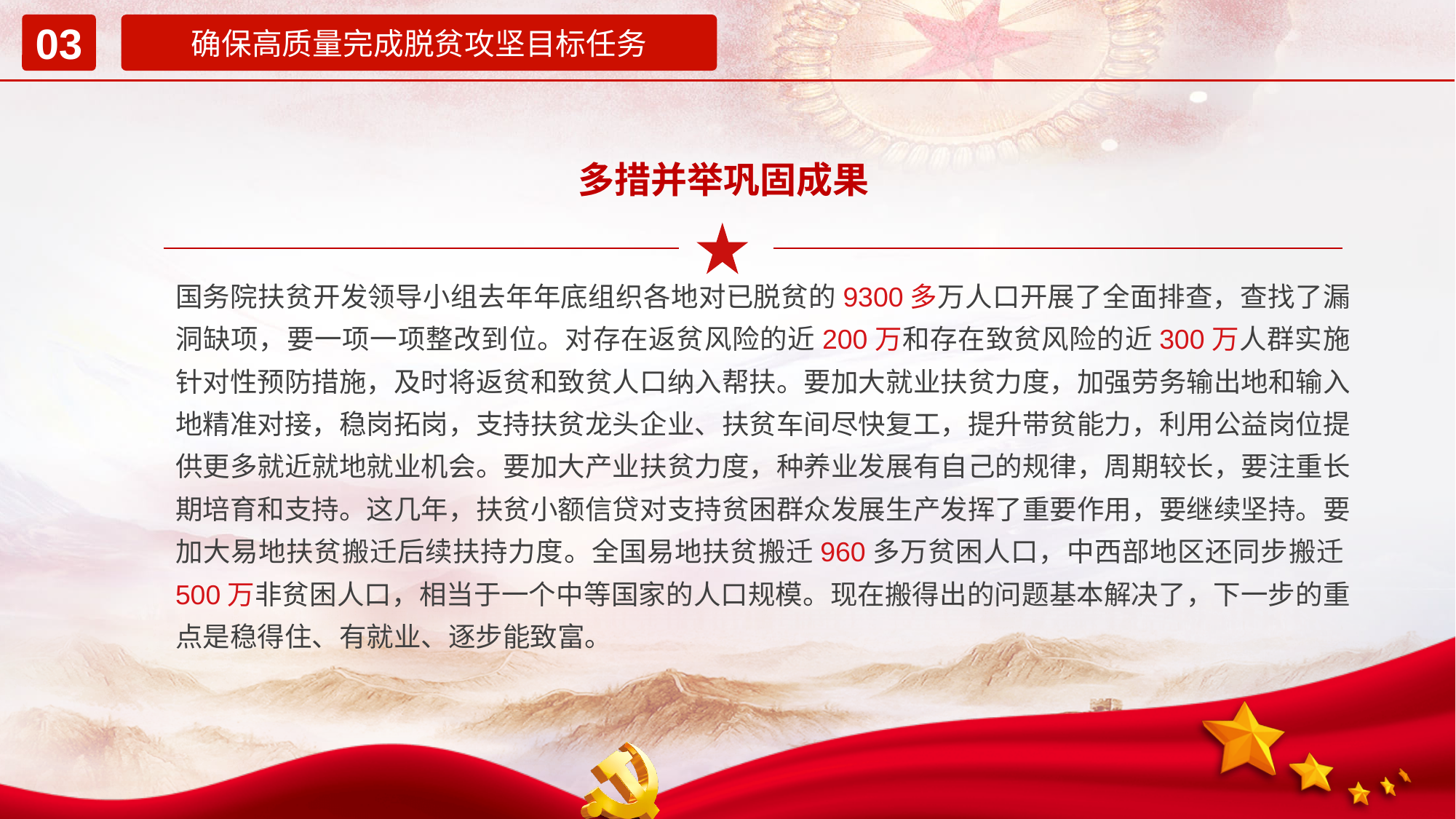

03
确保高质量完成脱贫攻坚目标任务
多措并举巩固成果

国务院扶贫开发领导小组去年年底组织各地对已脱贫的9300多万人口开展了全面排查，查找了漏洞缺项，要一项一项整改到位。对存在返贫风险的近200万和存在致贫风险的近300万人群实施针对性预防措施，及时将返贫和致贫人口纳入帮扶。要加大就业扶贫力度，加强劳务输出地和输入地精准对接，稳岗拓岗，支持扶贫龙头企业、扶贫车间尽快复工，提升带贫能力，利用公益岗位提供更多就近就地就业机会。要加大产业扶贫力度，种养业发展有自己的规律，周期较长，要注重长期培育和支持。这几年，扶贫小额信贷对支持贫困群众发展生产发挥了重要作用，要继续坚持。要加大易地扶贫搬迁后续扶持力度。全国易地扶贫搬迁960多万贫困人口，中西部地区还同步搬迁500万非贫困人口，相当于一个中等国家的人口规模。现在搬得出的问题基本解决了，下一步的重点是稳得住、有就业、逐步能致富。